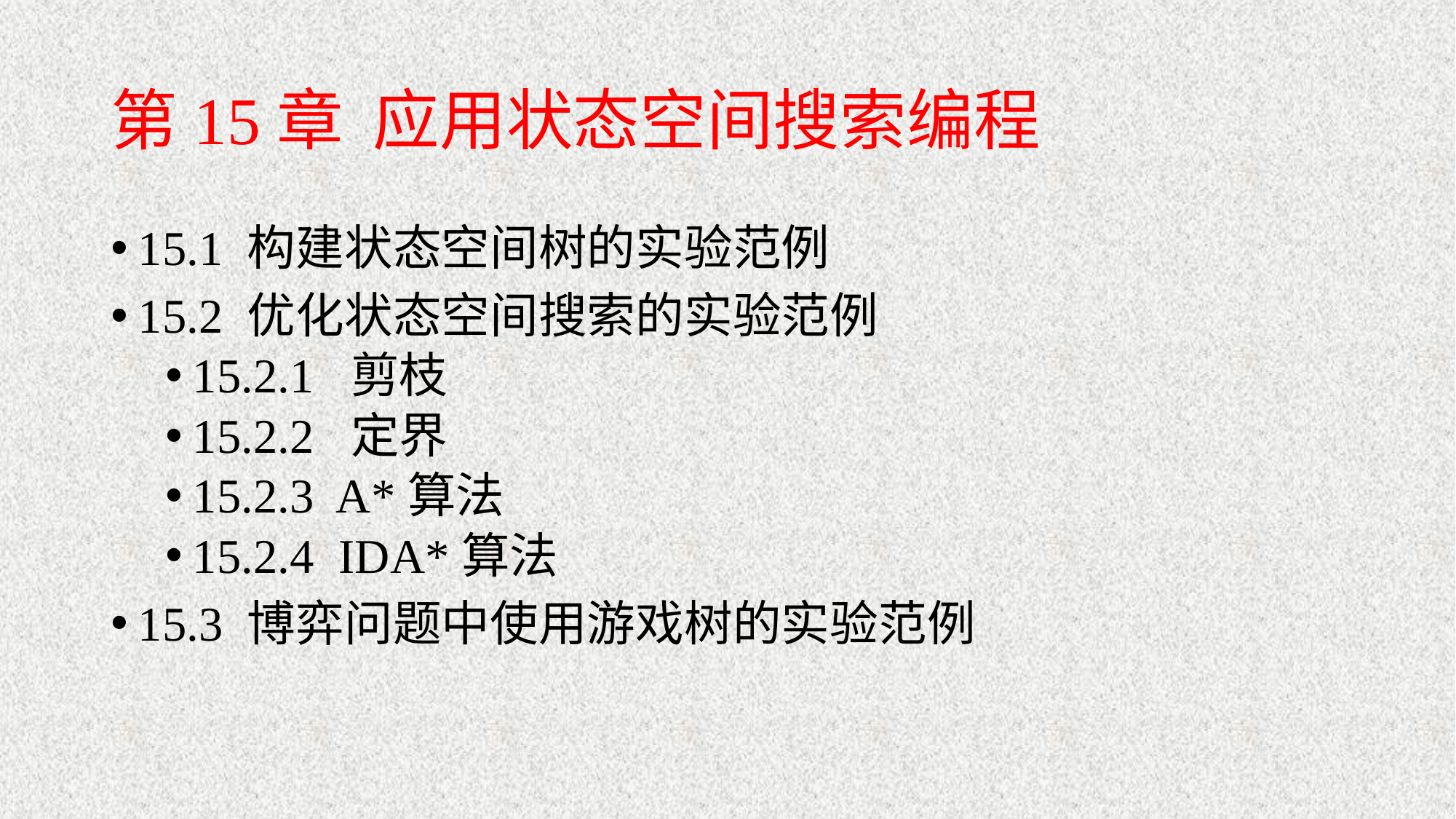

# 第15章  应用状态空间搜索编程
15.1 构建状态空间树的实验范例
15.2 优化状态空间搜索的实验范例
15.2.1  剪枝
15.2.2  定界
15.2.3  A*算法
15.2.4  IDA*算法
15.3 博弈问题中使用游戏树的实验范例